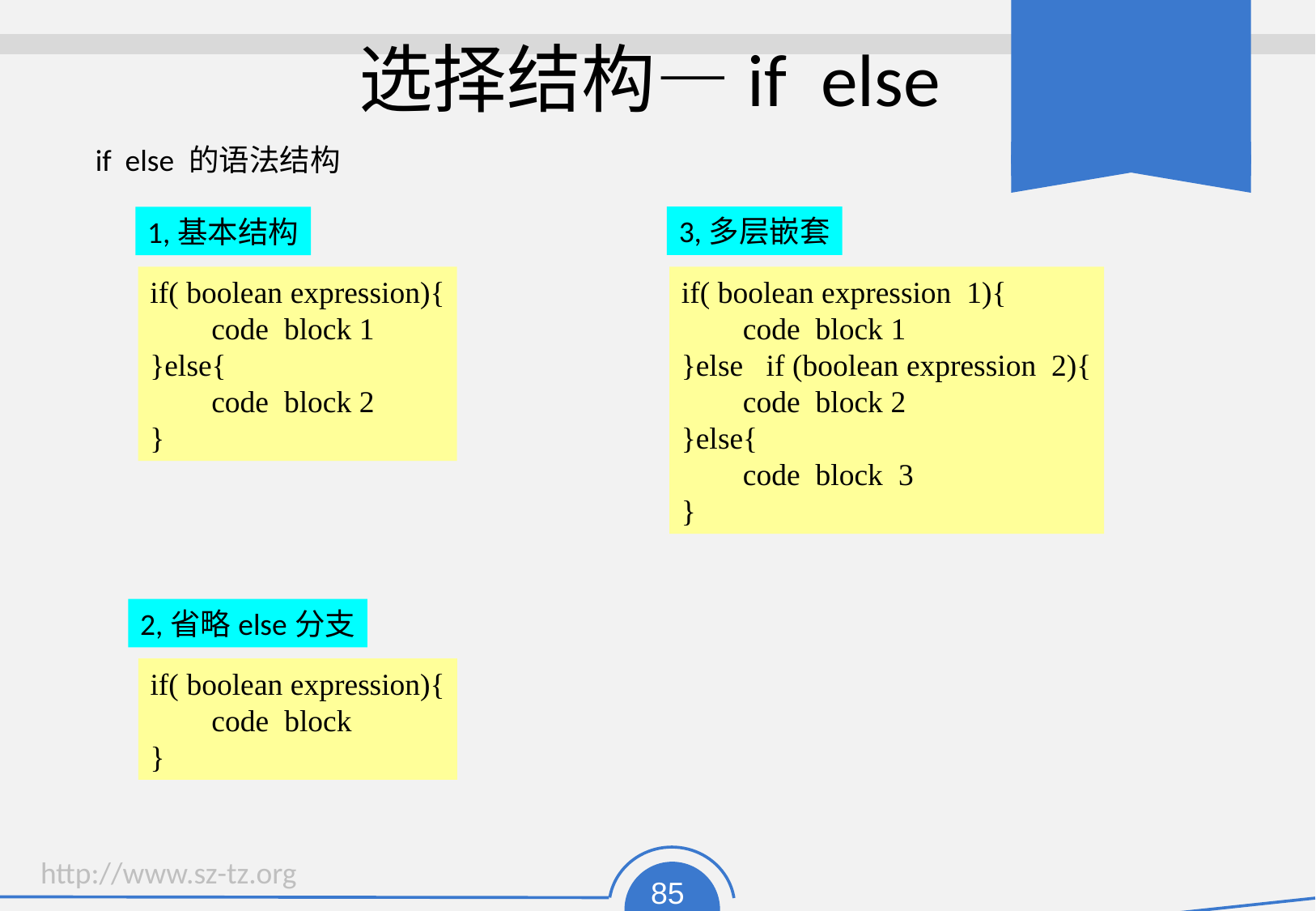

# 选择结构—if  else
if  else 的语法结构
3,多层嵌套
1,基本结构
if( boolean expression){
        code  block 1
}else{
        code  block 2
}
if( boolean expression  1){
        code  block 1
}else   if (boolean expression  2){
        code  block 2
}else{
        code  block  3
}
2,省略else分支
if( boolean expression){
        code  block
}